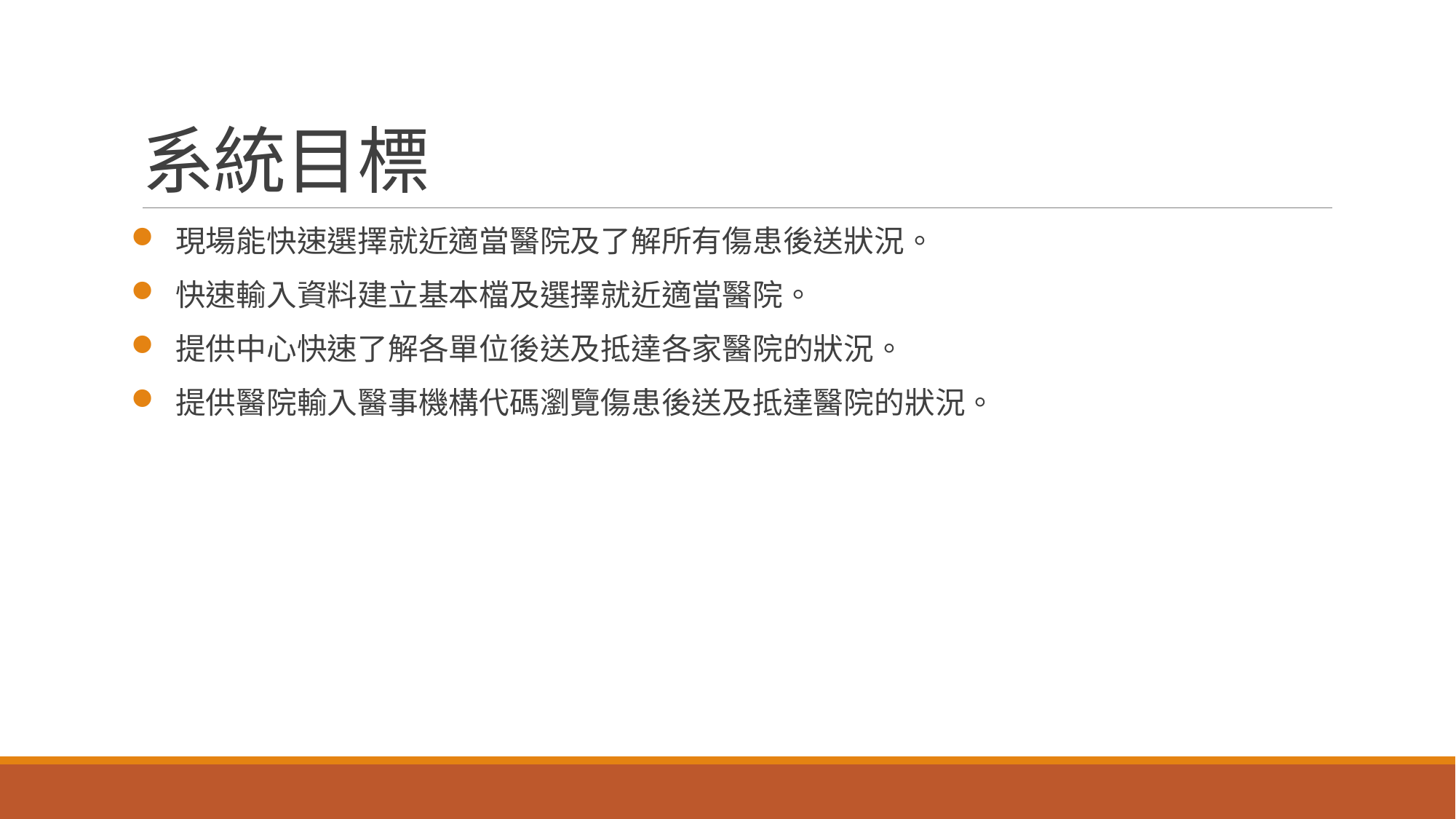

# 系統目標
 現場能快速選擇就近適當醫院及了解所有傷患後送狀況。
 快速輸入資料建立基本檔及選擇就近適當醫院。
 提供中心快速了解各單位後送及抵達各家醫院的狀況。
 提供醫院輸入醫事機構代碼瀏覽傷患後送及抵達醫院的狀況。